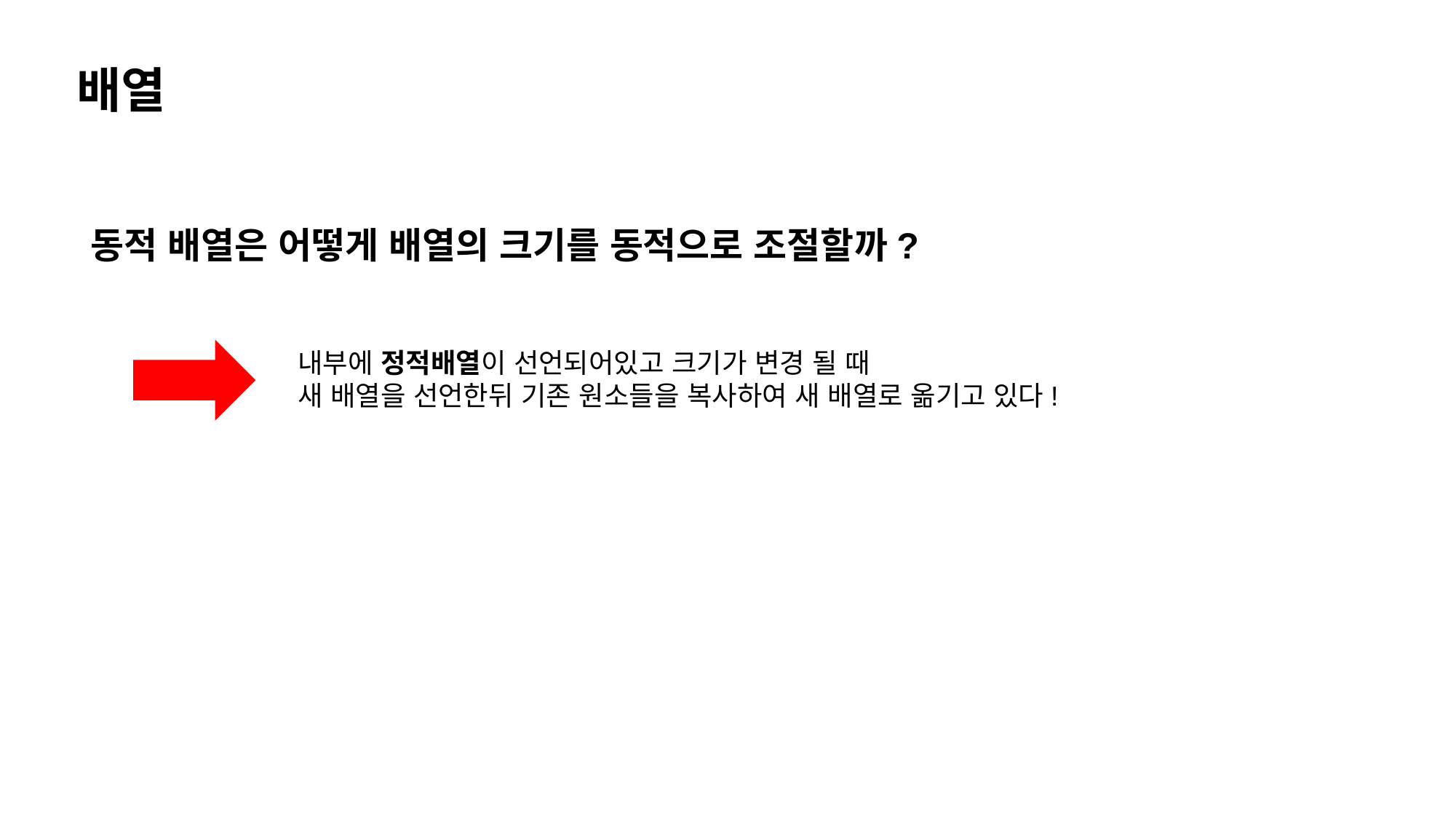

배열
동적 배열은 어떻게 배열의 크기를 동적으로 조절할까?

내부에 정적배열이 선언되어있고 크기가 변경 될 때
새 배열을 선언한뒤 기존 원소들을 복사하여 새 배열로 옮기고 있다!